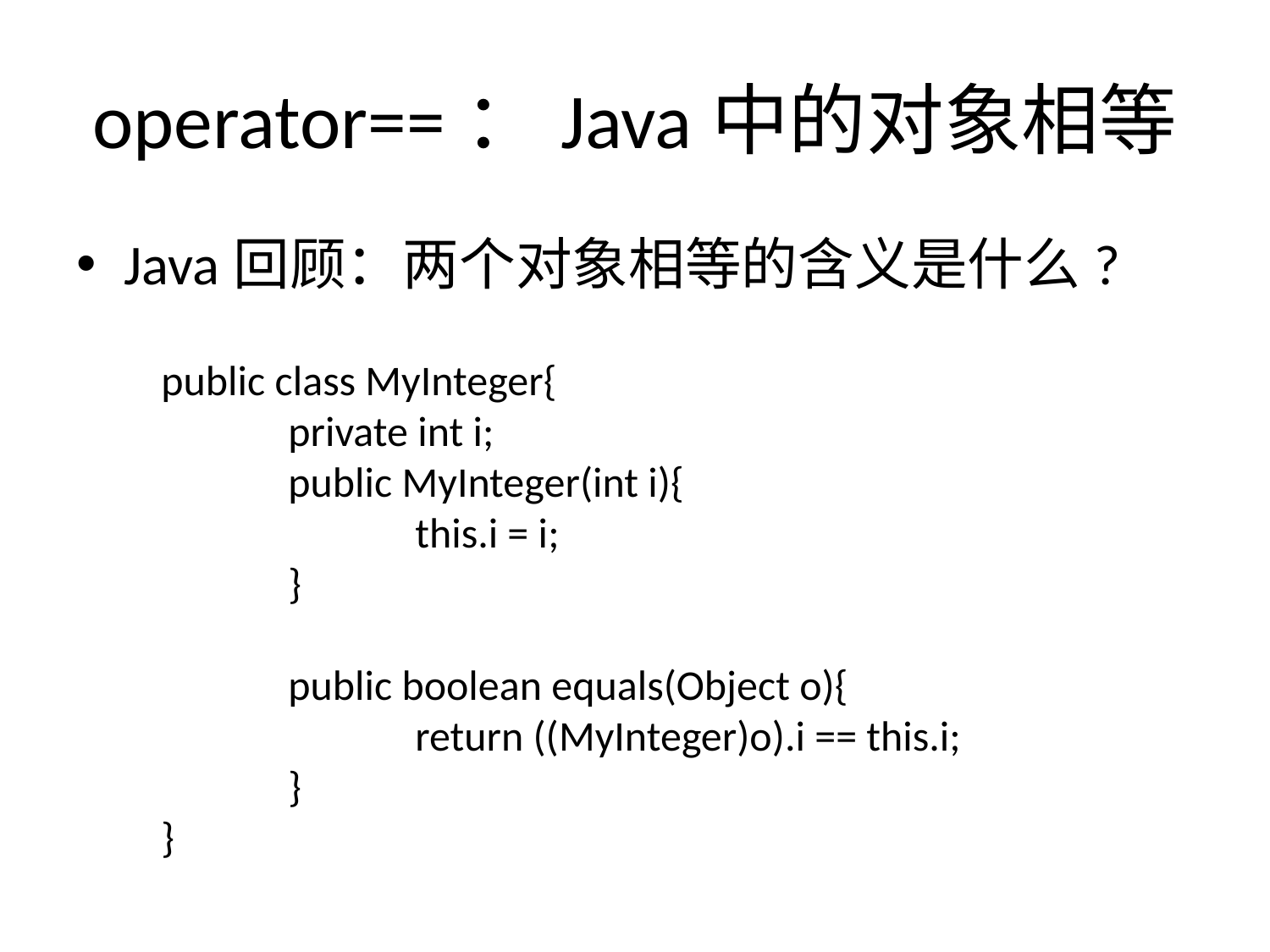

# operator==：Java中的对象相等
Java回顾：两个对象相等的含义是什么?
public class MyInteger{
	private int i;
	public MyInteger(int i){
		this.i = i;
	}

	public boolean equals(Object o){
		return ((MyInteger)o).i == this.i;
	}
}